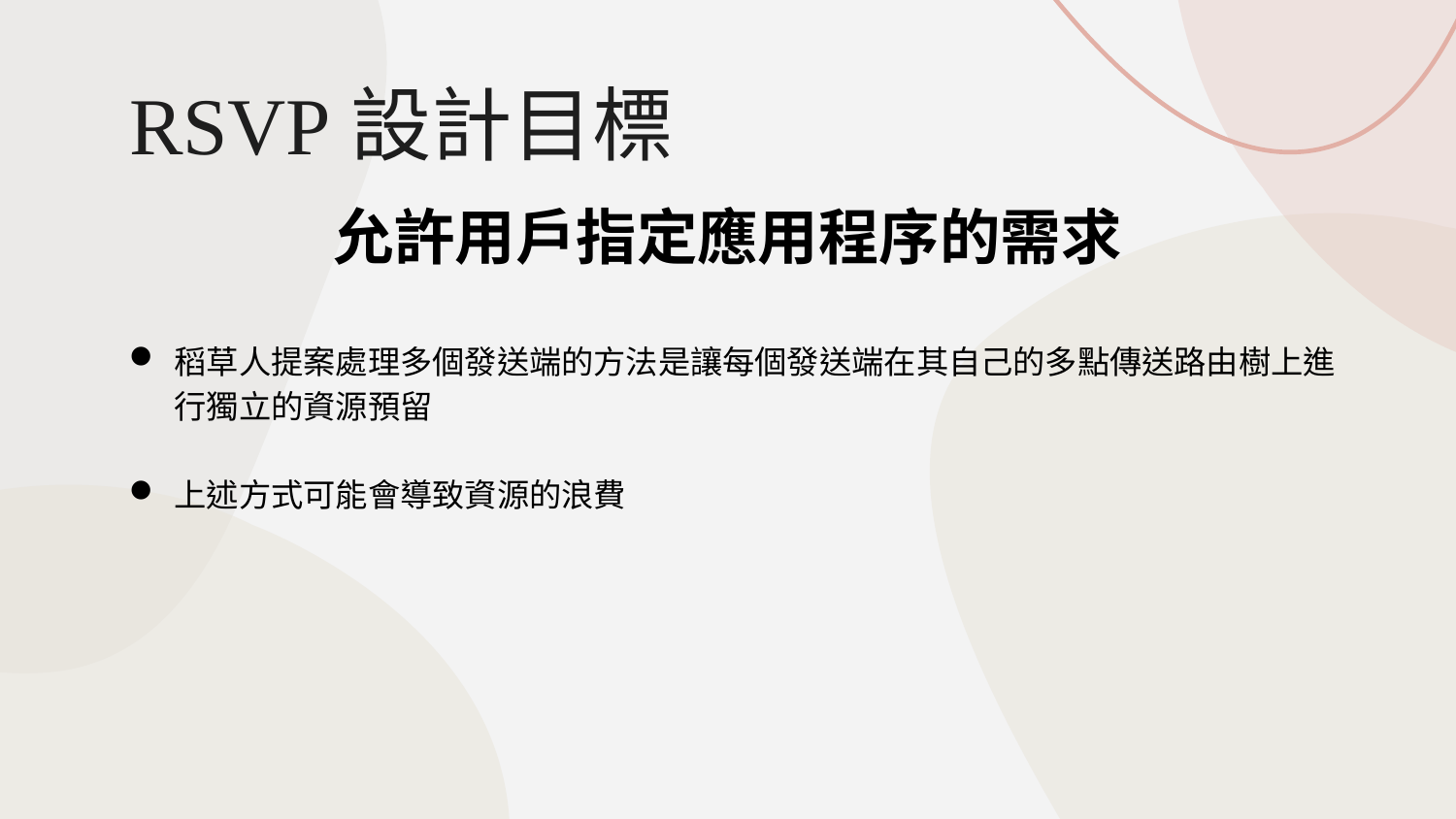

# RSVP設計目標
允許用戶指定應用程序的需求
稻草人提案處理多個發送端的方法是讓每個發送端在其自己的多點傳送路由樹上進行獨立的資源預留

上述方式可能會導致資源的浪費